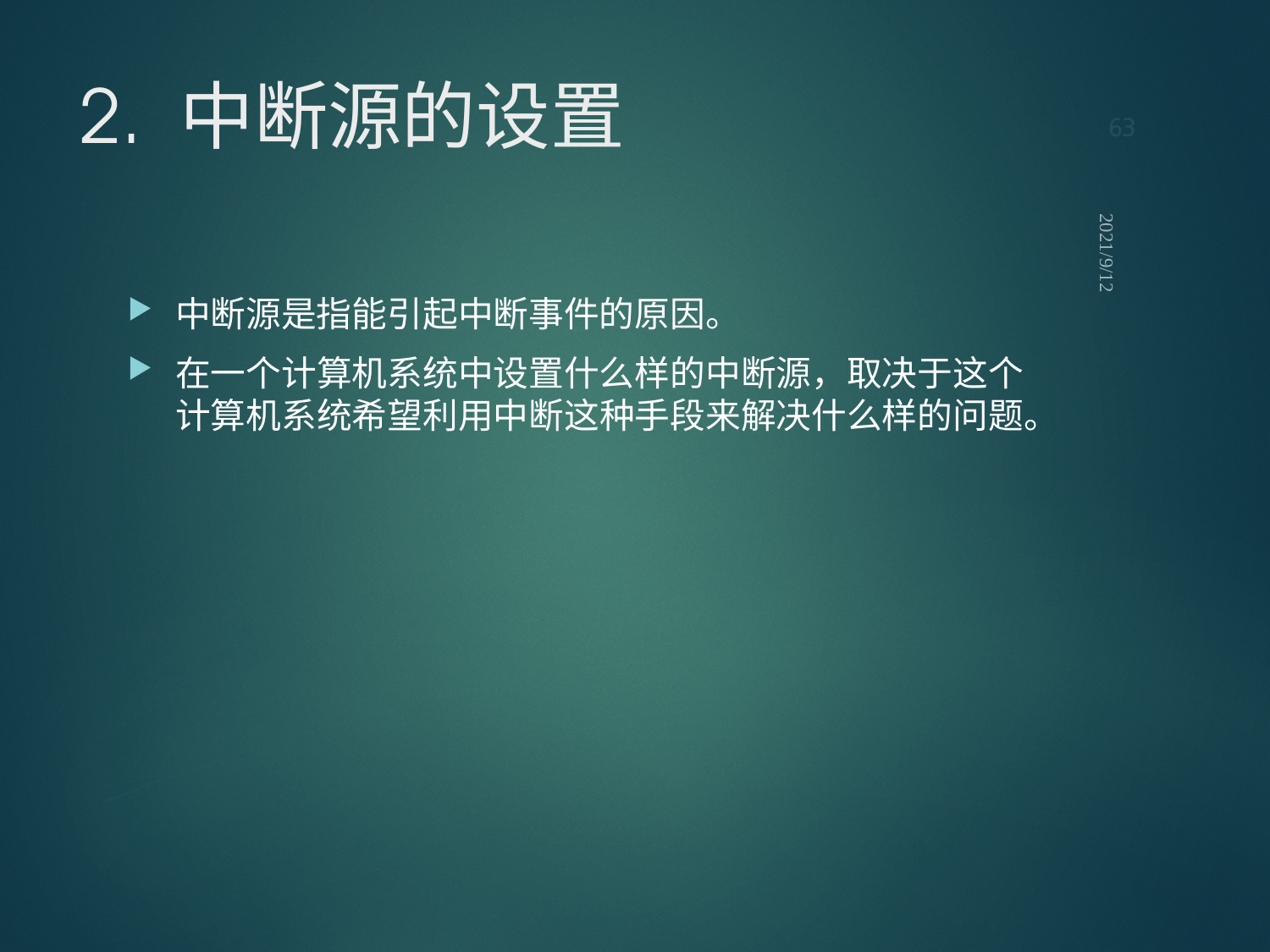

63
# 2. 中断源的设置
2021/9/12
中断源是指能引起中断事件的原因。
在一个计算机系统中设置什么样的中断源，取决于这个计算机系统希望利用中断这种手段来解决什么样的问题。